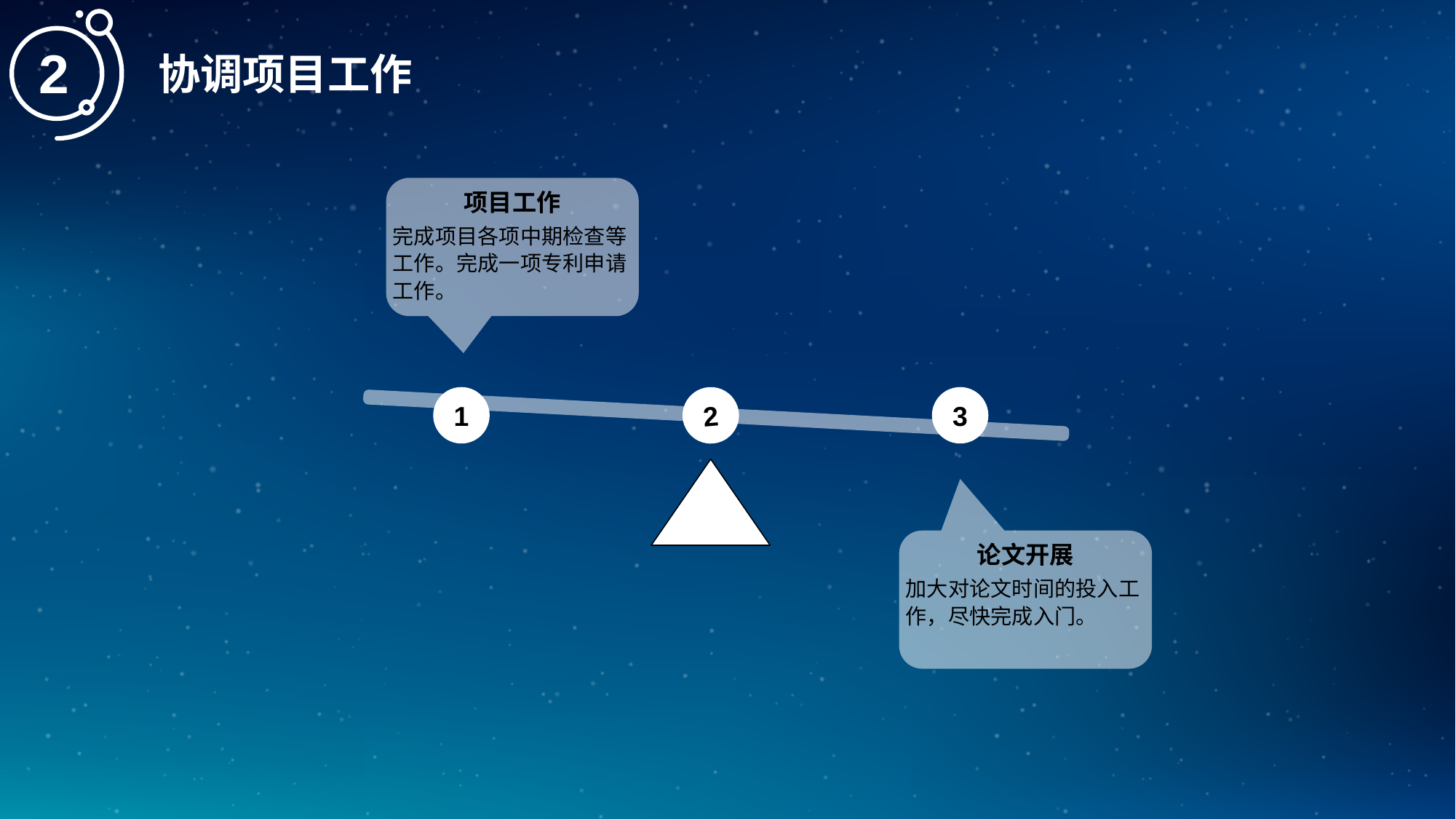

2

协调项目工作
项目工作
完成项目各项中期检查等工作。完成一项专利申请工作。
1
2
3

论文开展
加大对论文时间的投入工作，尽快完成入门。